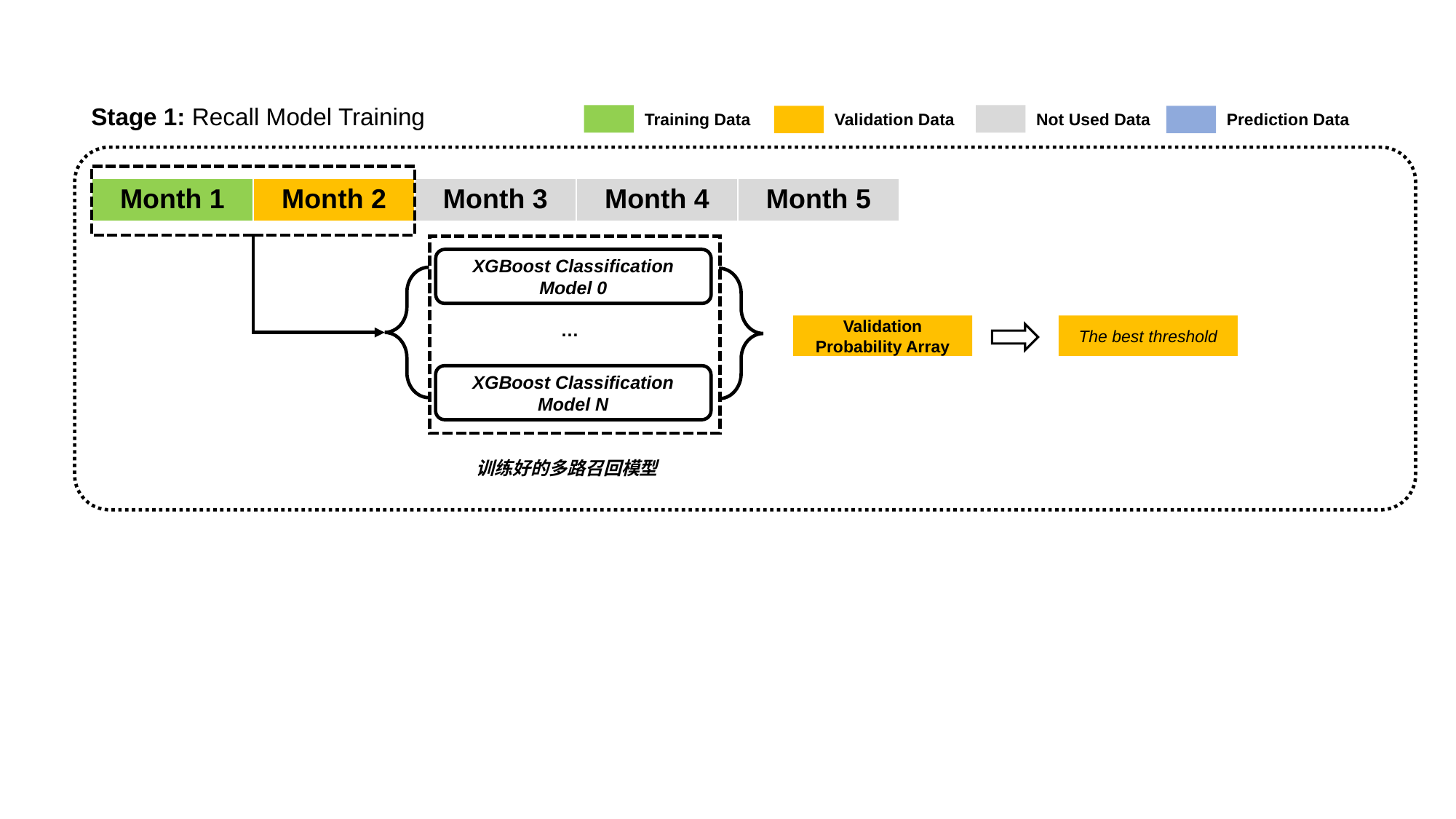

Stage 1: Recall Model Training
Training Data
Validation Data
Not Used Data
Prediction Data

| Month 1 | Month 2 | Month 3 | Month 4 | Month 5 |
| --- | --- | --- | --- | --- |

XGBoost Classification Model 0

…
Validation Probability Array
The best threshold

XGBoost Classification Model N
训练好的多路召回模型